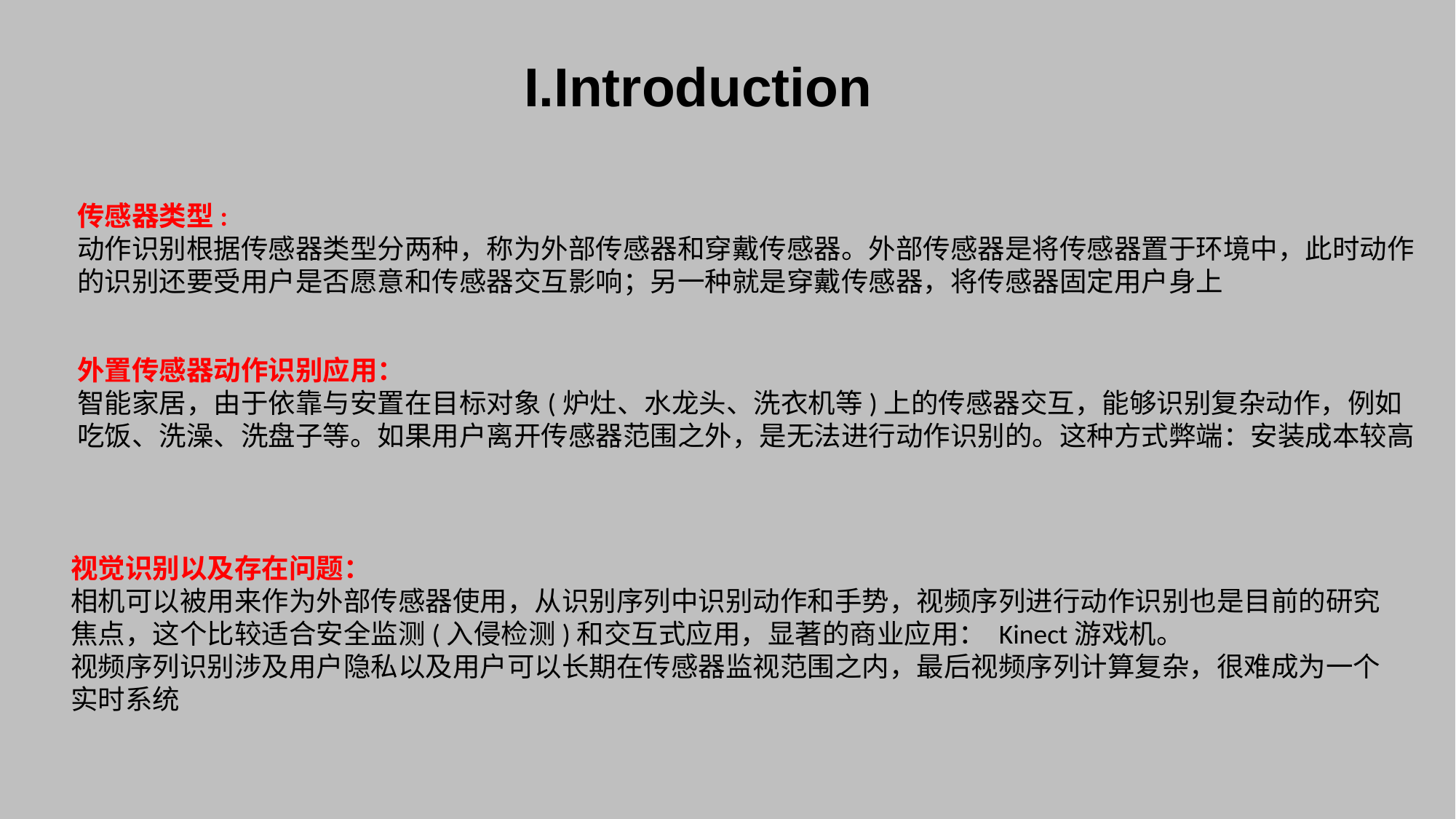

I.Introduction
传感器类型:
动作识别根据传感器类型分两种，称为外部传感器和穿戴传感器。外部传感器是将传感器置于环境中，此时动作
的识别还要受用户是否愿意和传感器交互影响；另一种就是穿戴传感器，将传感器固定用户身上
外置传感器动作识别应用：
智能家居，由于依靠与安置在目标对象(炉灶、水龙头、洗衣机等)上的传感器交互，能够识别复杂动作，例如
吃饭、洗澡、洗盘子等。如果用户离开传感器范围之外，是无法进行动作识别的。这种方式弊端：安装成本较高
视觉识别以及存在问题：
相机可以被用来作为外部传感器使用，从识别序列中识别动作和手势，视频序列进行动作识别也是目前的研究焦点，这个比较适合安全监测(入侵检测)和交互式应用，显著的商业应用： Kinect游戏机。
视频序列识别涉及用户隐私以及用户可以长期在传感器监视范围之内，最后视频序列计算复杂，很难成为一个实时系统